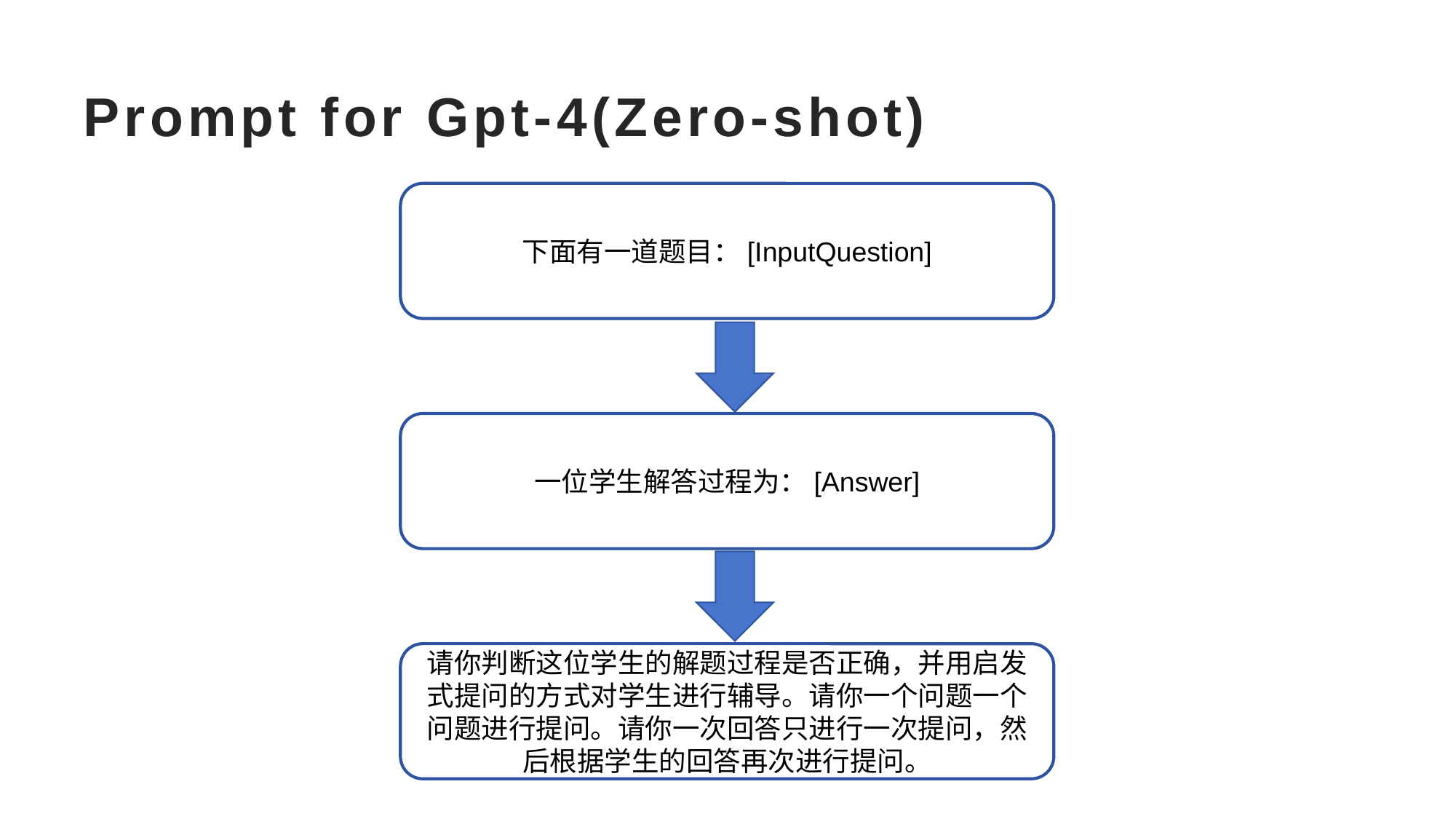

# Prompt for Gpt-4(Zero-shot)
下面有一道题目：[InputQuestion]

一位学生解答过程为：[Answer]

请你判断这位学生的解题过程是否正确，并用启发式提问的方式对学生进行辅导。请你一个问题一个问题进行提问。请你一次回答只进行一次提问，然后根据学生的回答再次进行提问。